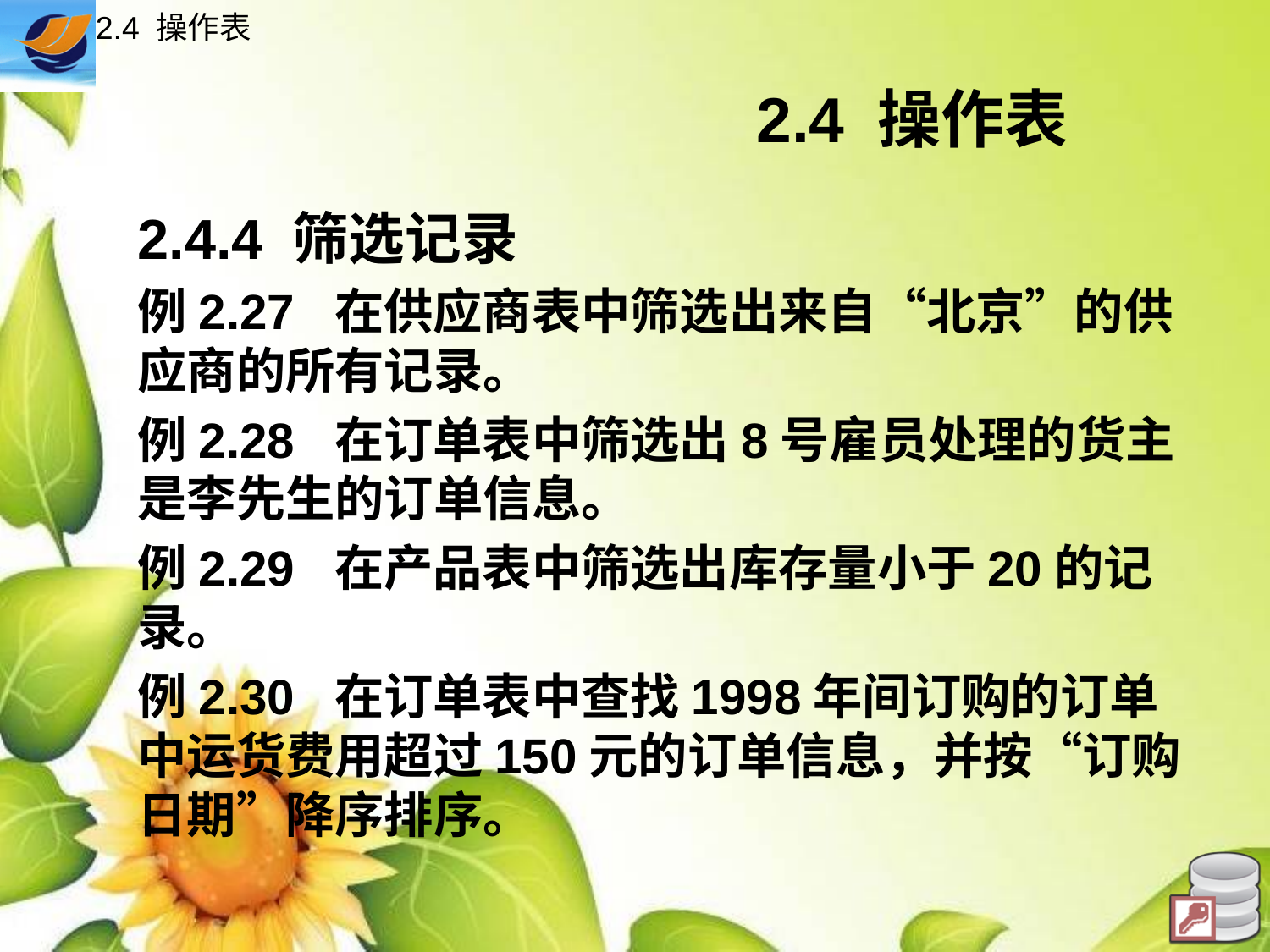

2.4 操作表
# 2.4 操作表
2.4.4 筛选记录
例2.27  在供应商表中筛选出来自“北京”的供应商的所有记录。
例2.28  在订单表中筛选出8号雇员处理的货主是李先生的订单信息。
例2.29  在产品表中筛选出库存量小于20的记录。
例2.30  在订单表中查找1998年间订购的订单中运货费用超过150元的订单信息，并按“订购日期”降序排序。